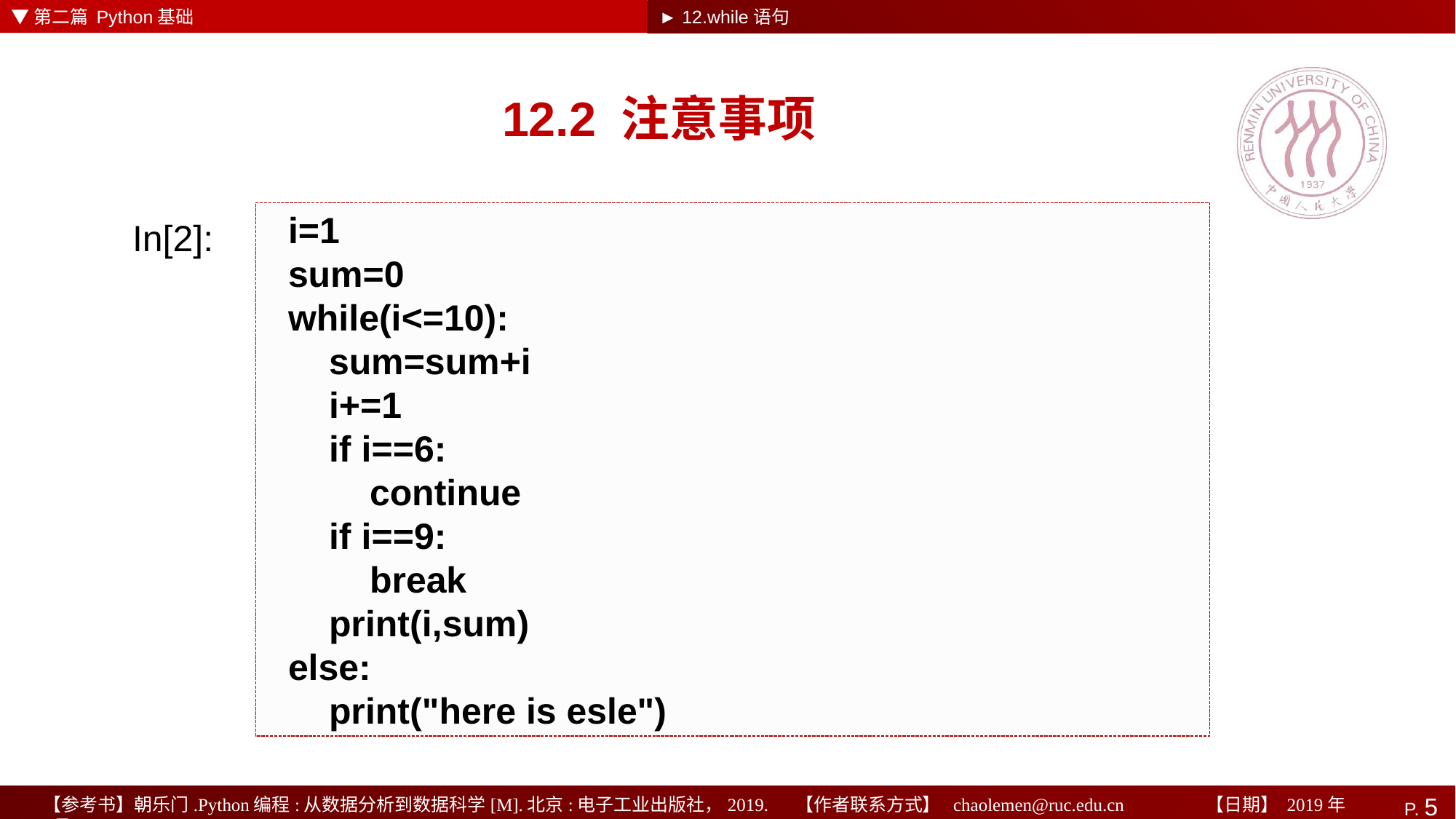

▼第二篇 Python基础

► 12.while语句

# 12.2 注意事项
i=1
sum=0
while(i<=10):
    sum=sum+i
    i+=1
    if i==6:
        continue
    if i==9:
        break
    print(i,sum)
else:
    print("here is esle")
In[2]: